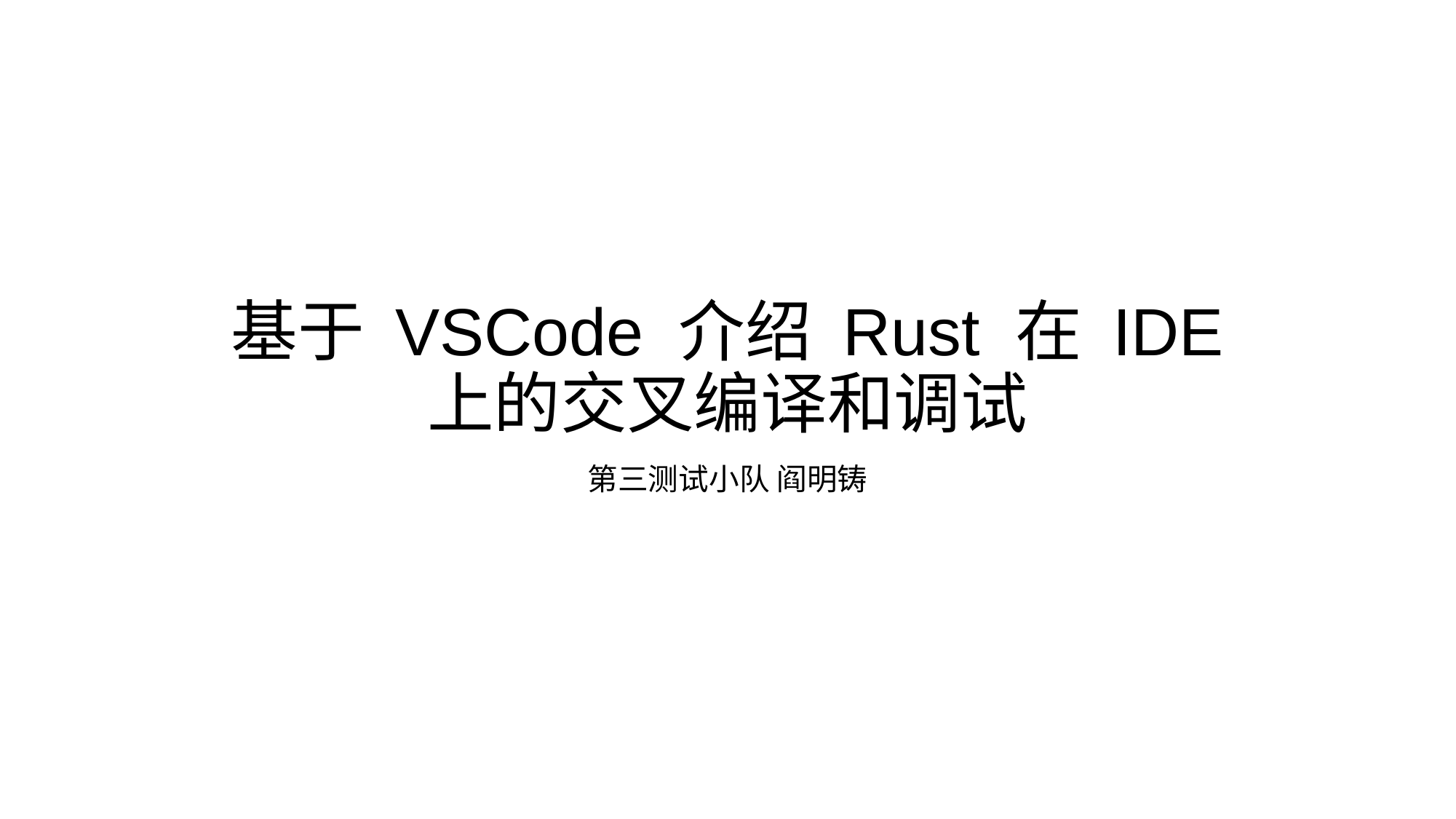

# 基于 VSCode 介绍 Rust 在 IDE 上的交叉编译和调试
第三测试小队 阎明铸